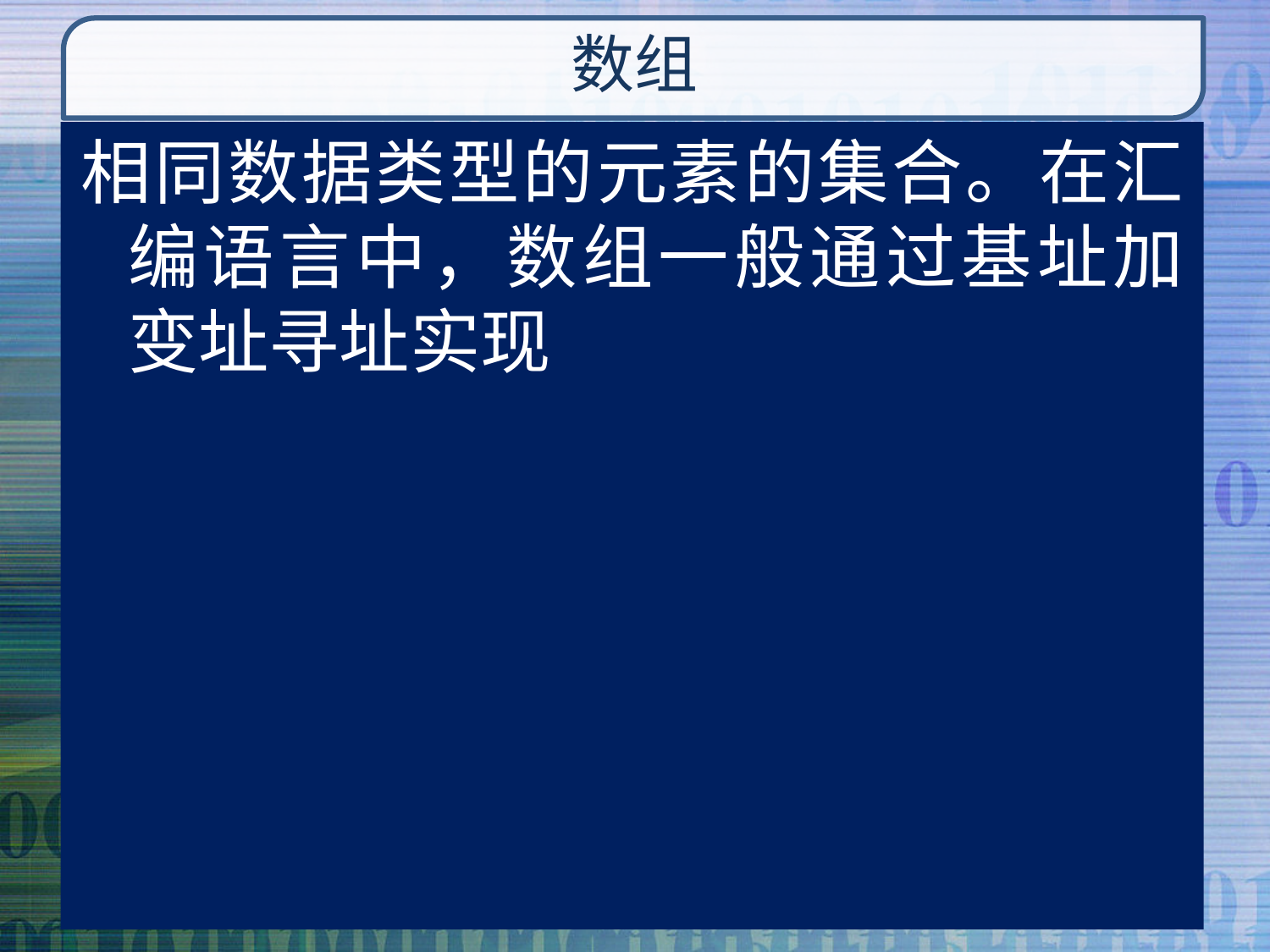

# 数组
相同数据类型的元素的集合。在汇编语言中，数组一般通过基址加变址寻址实现